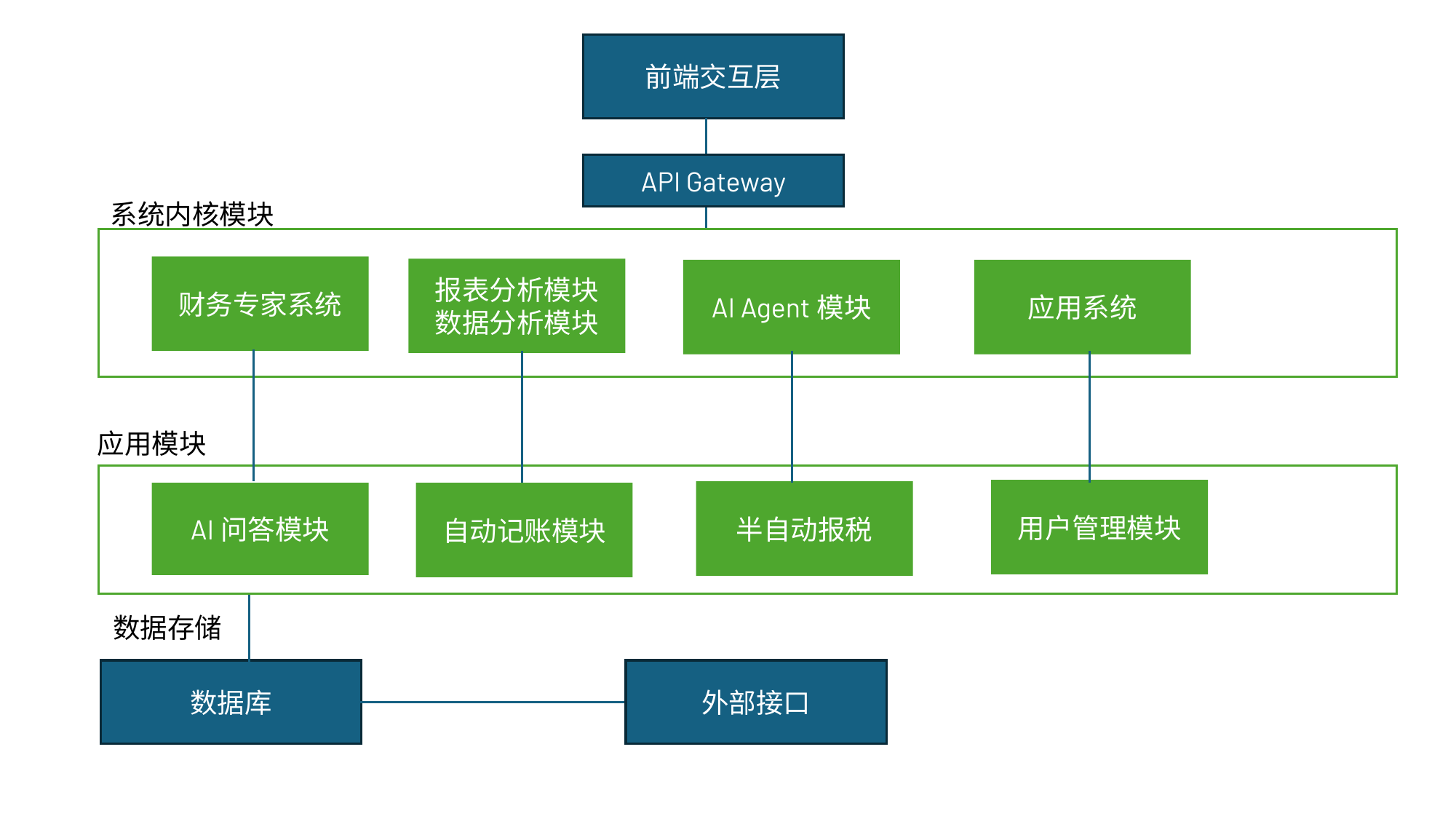

前端交互层
API Gateway
系统内核模块

财务专家系统
报表分析模块
数据分析模块
AI Agent模块
应用系统
应用模块

用户管理模块
半自动报税
AI问答模块
自动记账模块
数据存储
数据库
外部接口